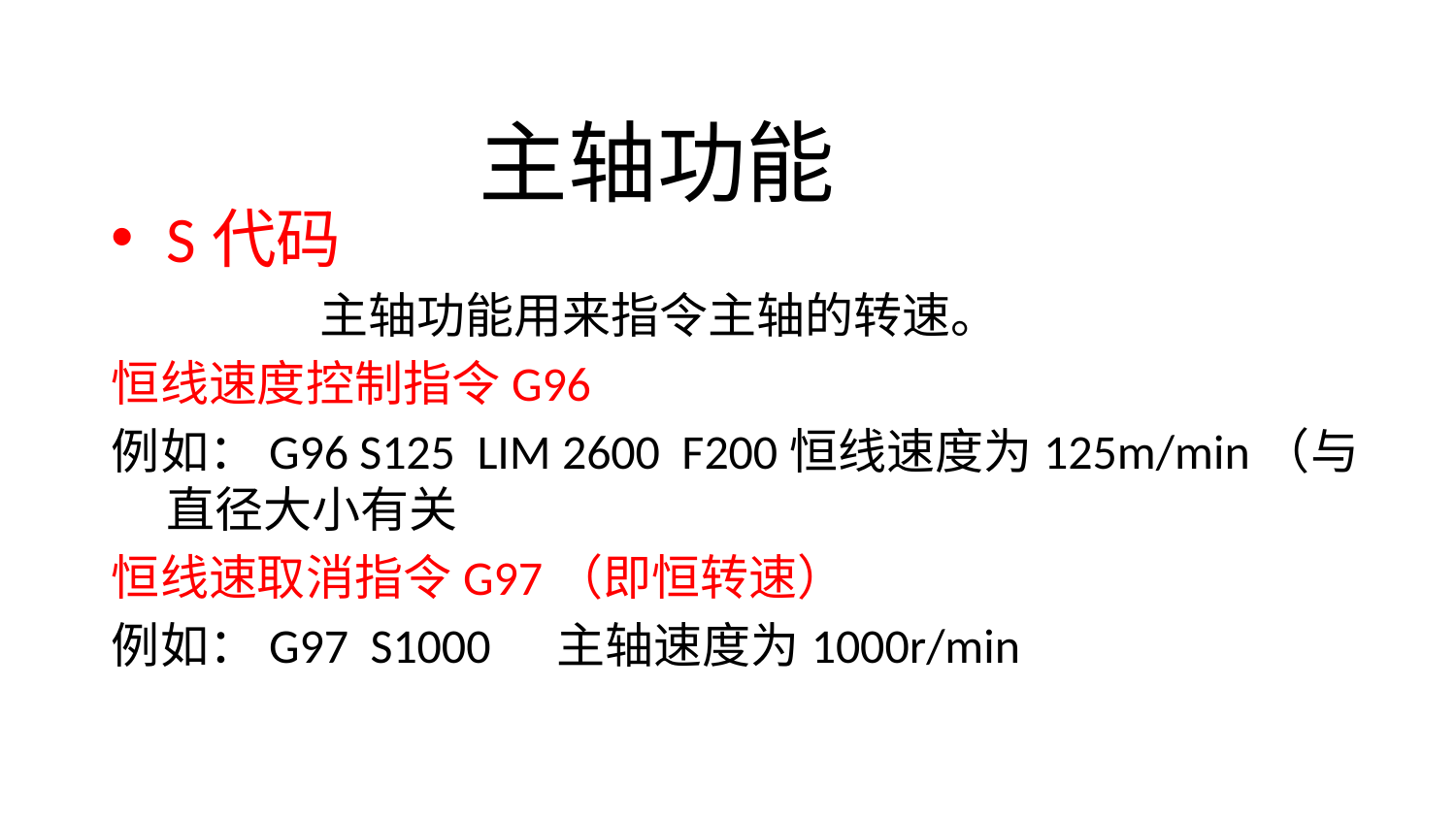

主轴功能
S代码
                  主轴功能用来指令主轴的转速。
恒线速度控制指令G96
例如：G96 S125  LIM 2600  F200恒线速度为125m/min（与直径大小有关
恒线速取消指令G97（即恒转速）
例如：G97  S1000     主轴速度为1000r/min